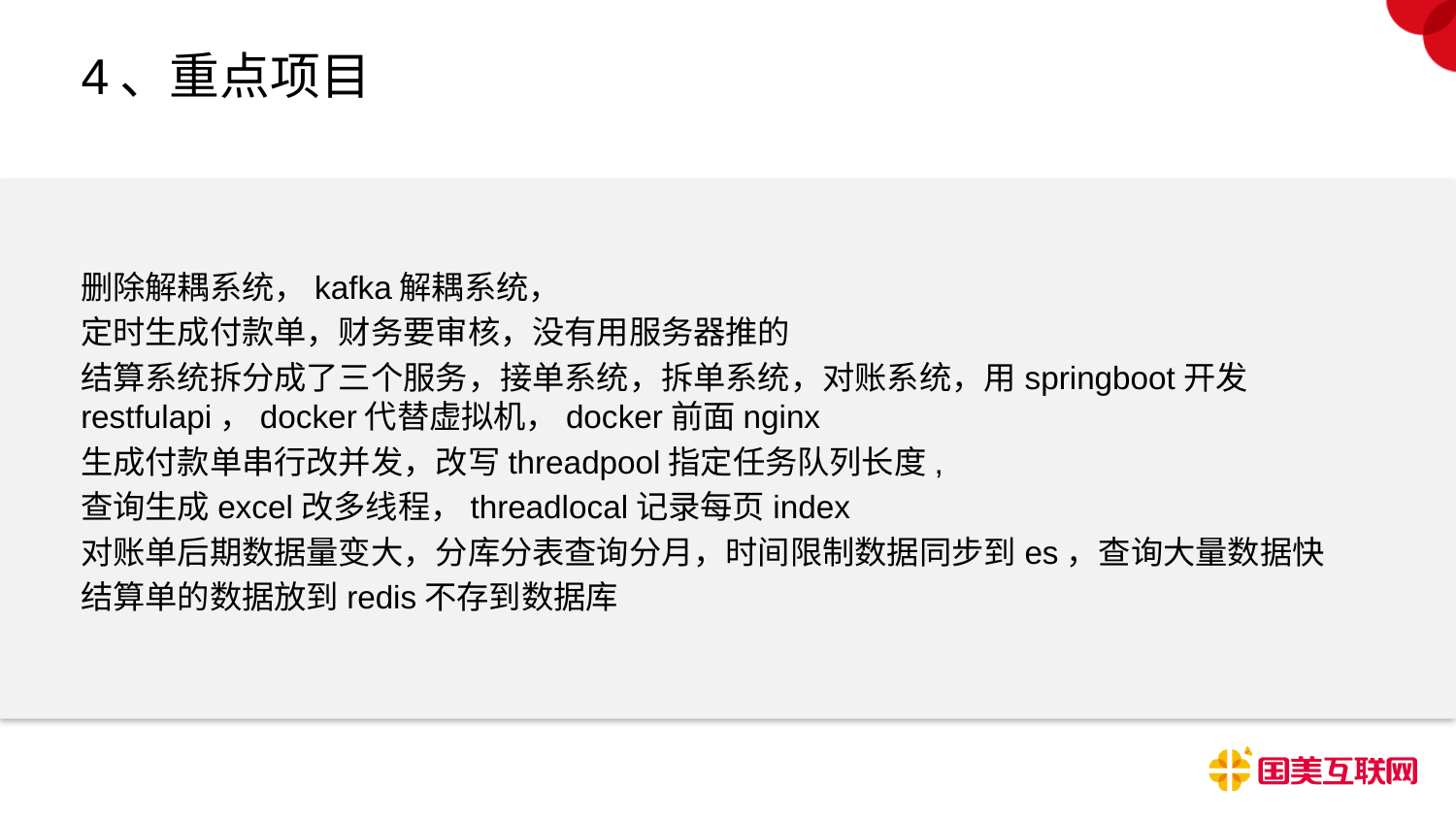

# 4、重点项目

删除解耦系统，kafka解耦系统，
定时生成付款单，财务要审核，没有用服务器推的
结算系统拆分成了三个服务，接单系统，拆单系统，对账系统，用springboot开发restfulapi，docker代替虚拟机，docker前面nginx
生成付款单串行改并发，改写threadpool指定任务队列长度,
查询生成excel改多线程，threadlocal记录每页index
对账单后期数据量变大，分库分表查询分月，时间限制数据同步到es，查询大量数据快
结算单的数据放到redis不存到数据库